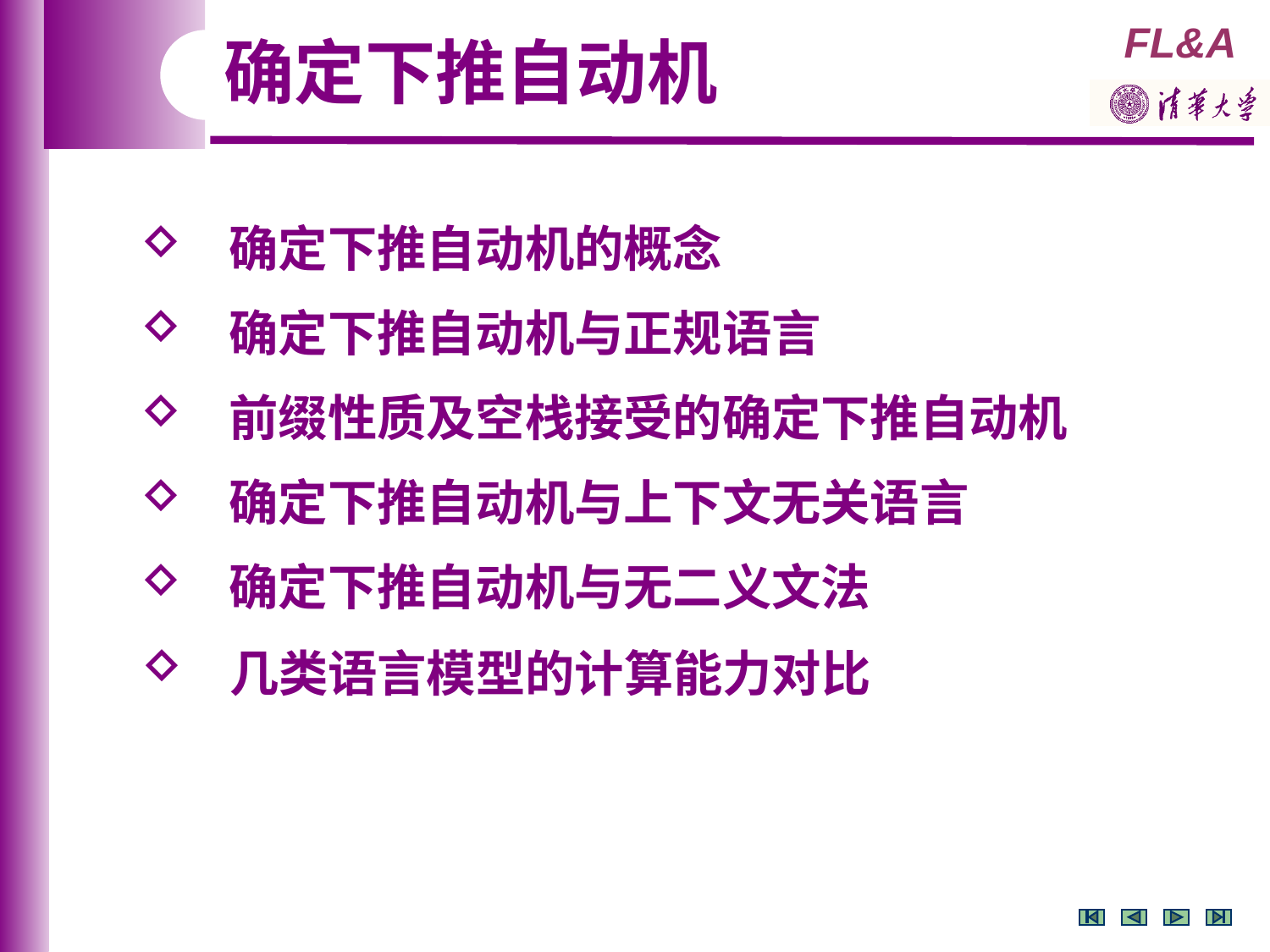

确定下推自动机
   确定下推自动机的概念
   确定下推自动机与正规语言
   前缀性质及空栈接受的确定下推自动机
   确定下推自动机与上下文无关语言
   确定下推自动机与无二义文法
   几类语言模型的计算能力对比